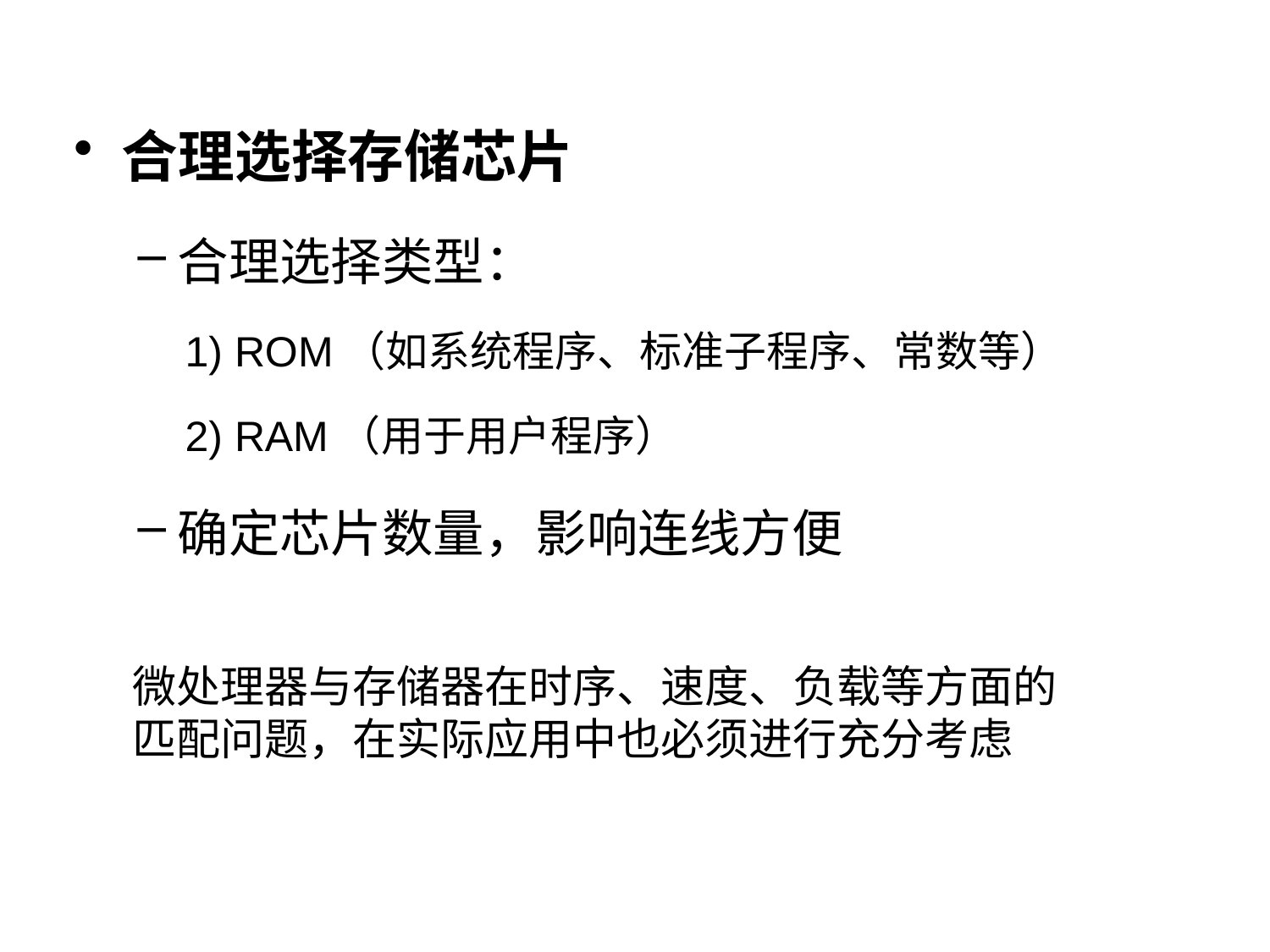

合理选择存储芯片
合理选择类型：
    1) ROM（如系统程序、标准子程序、常数等）
    2) RAM（用于用户程序）
确定芯片数量，影响连线方便
微处理器与存储器在时序、速度、负载等方面的匹配问题，在实际应用中也必须进行充分考虑